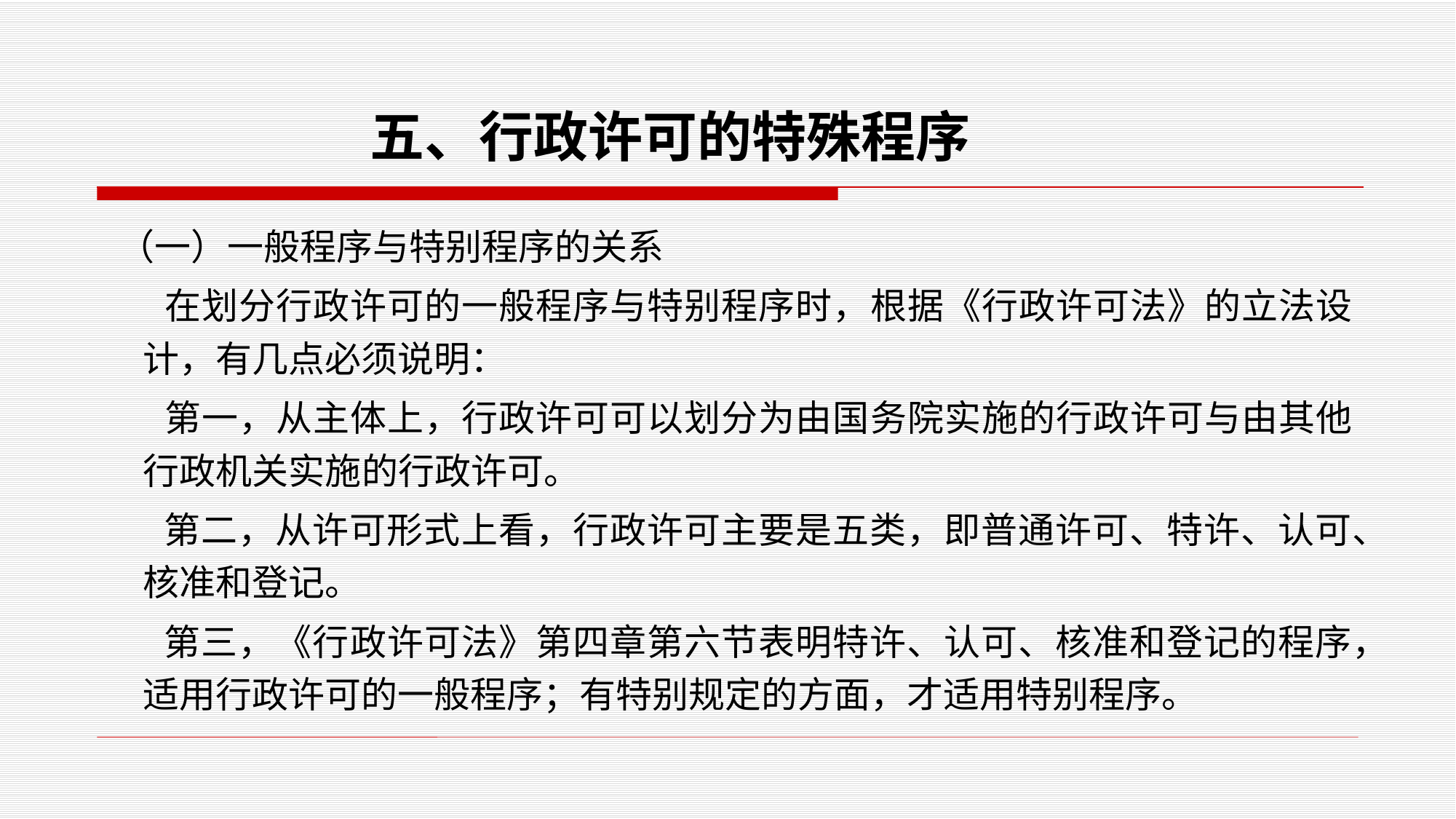

#
五、行政许可的特殊程序
 （一）一般程序与特别程序的关系
      在划分行政许可的一般程序与特别程序时，根据《行政许可法》的立法设计，有几点必须说明：
      第一，从主体上，行政许可可以划分为由国务院实施的行政许可与由其他行政机关实施的行政许可。
      第二，从许可形式上看，行政许可主要是五类，即普通许可、特许、认可、核准和登记。
      第三，《行政许可法》第四章第六节表明特许、认可、核准和登记的程序，适用行政许可的一般程序；有特别规定的方面，才适用特别程序。